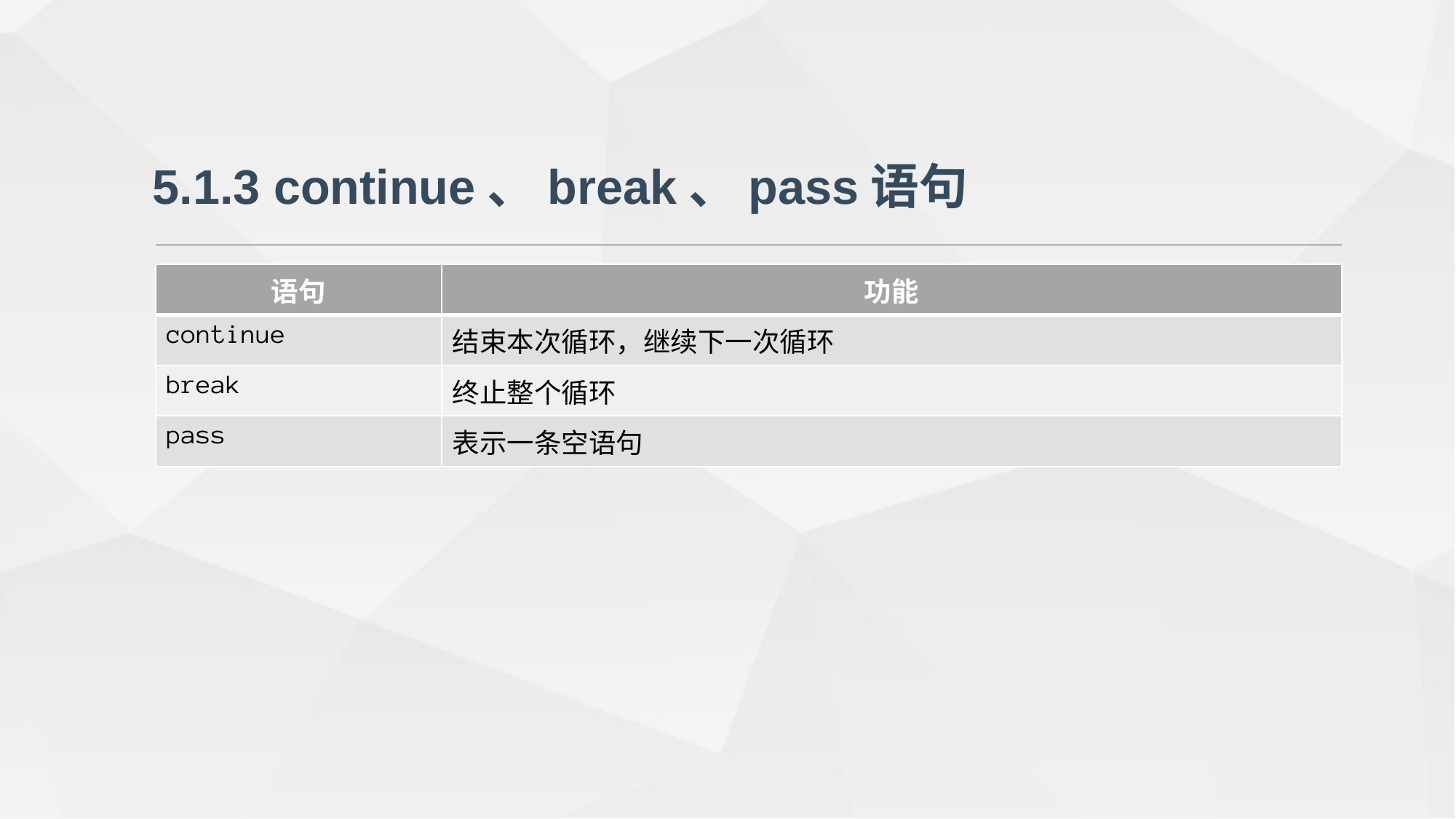

5.1.3 continue、break、pass语句
| 语句 | 功能 |
| --- | --- |
| continue | 结束本次循环，继续下一次循环 |
| break | 终止整个循环 |
| pass | 表示一条空语句 |